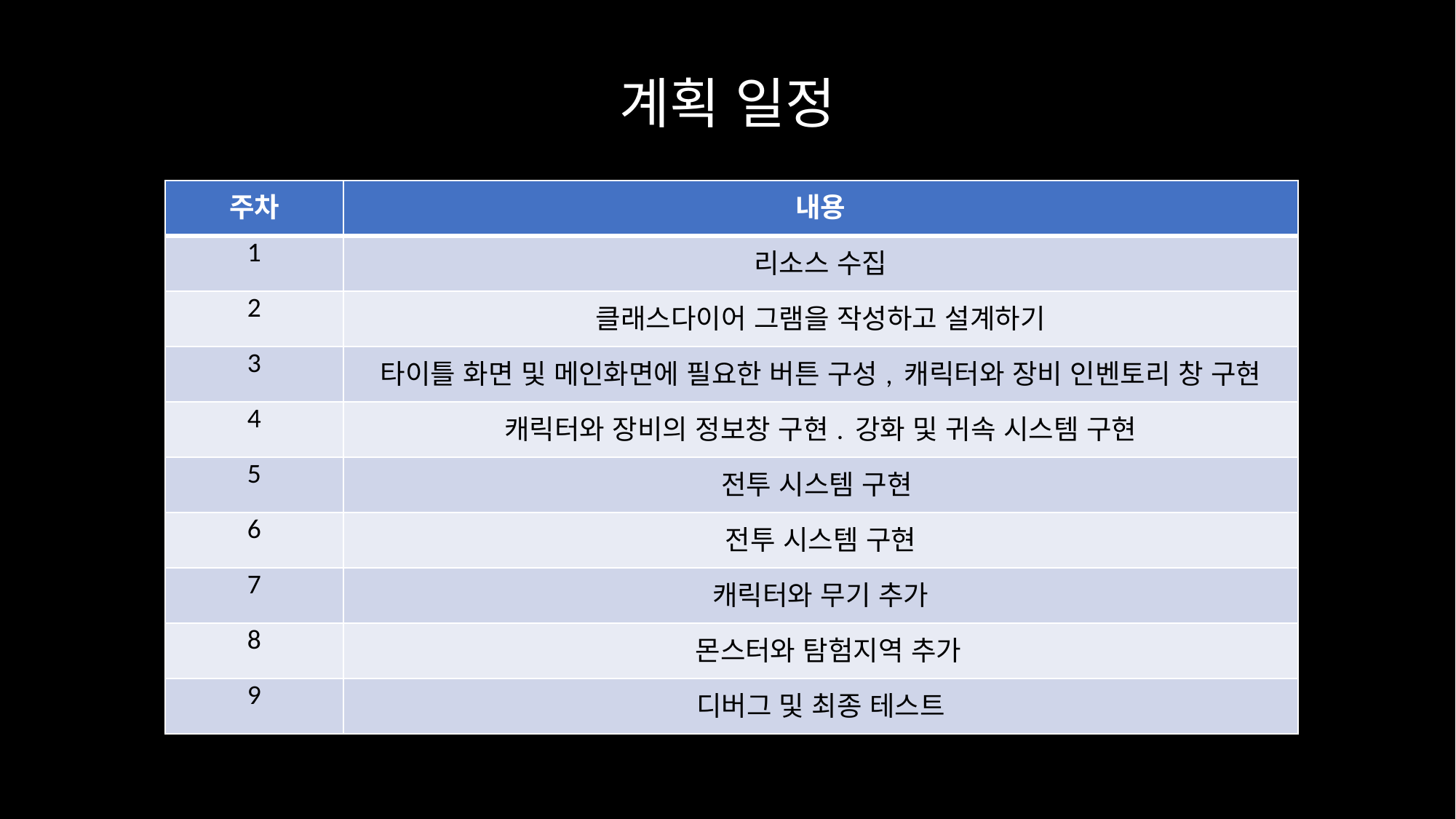

계획 일정
| 주차 | 내용 |
| --- | --- |
| 1 | 리소스 수집 |
| 2 | 클래스다이어 그램을 작성하고 설계하기 |
| 3 | 타이틀 화면 및 메인화면에 필요한 버튼 구성, 캐릭터와 장비 인벤토리 창 구현 |
| 4 | 캐릭터와 장비의 정보창 구현. 강화 및 귀속 시스템 구현 |
| 5 | 전투 시스템 구현 |
| 6 | 전투 시스템 구현 |
| 7 | 캐릭터와 무기 추가 |
| 8 | 몬스터와 탐험지역 추가 |
| 9 | 디버그 및 최종 테스트 |